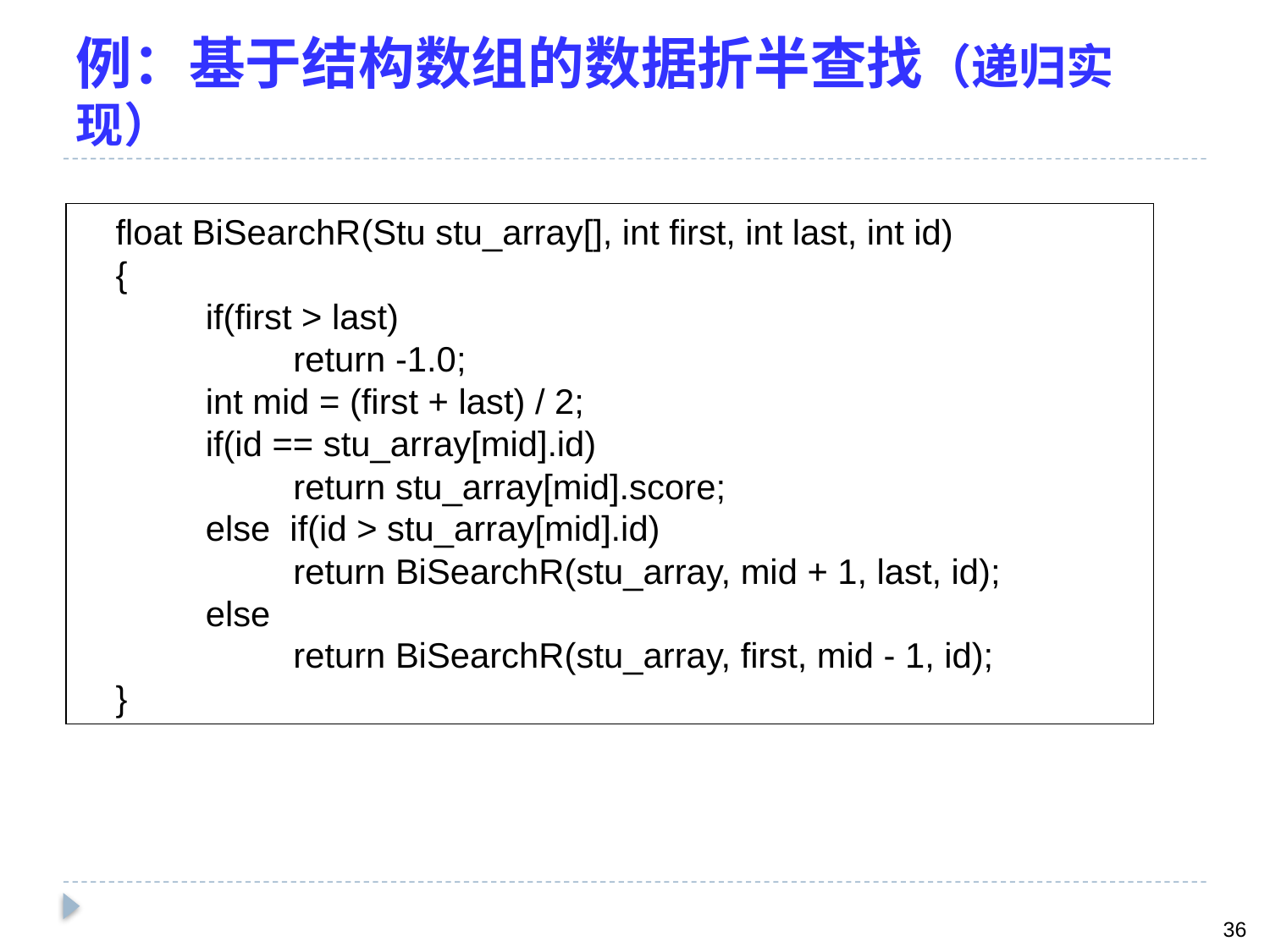

# 例：基于结构数组的数据折半查找（递归实现）
float BiSearchR(Stu stu_array[], int first, int last, int id)
{
	if(first > last)
	         return -1.0;
	int mid = (first + last) / 2;
	if(id == stu_array[mid].id)
	         return stu_array[mid].score;
	else  if(id > stu_array[mid].id)
	         return BiSearchR(stu_array, mid + 1, last, id);
	else
	         return BiSearchR(stu_array, first, mid - 1, id);
}
36